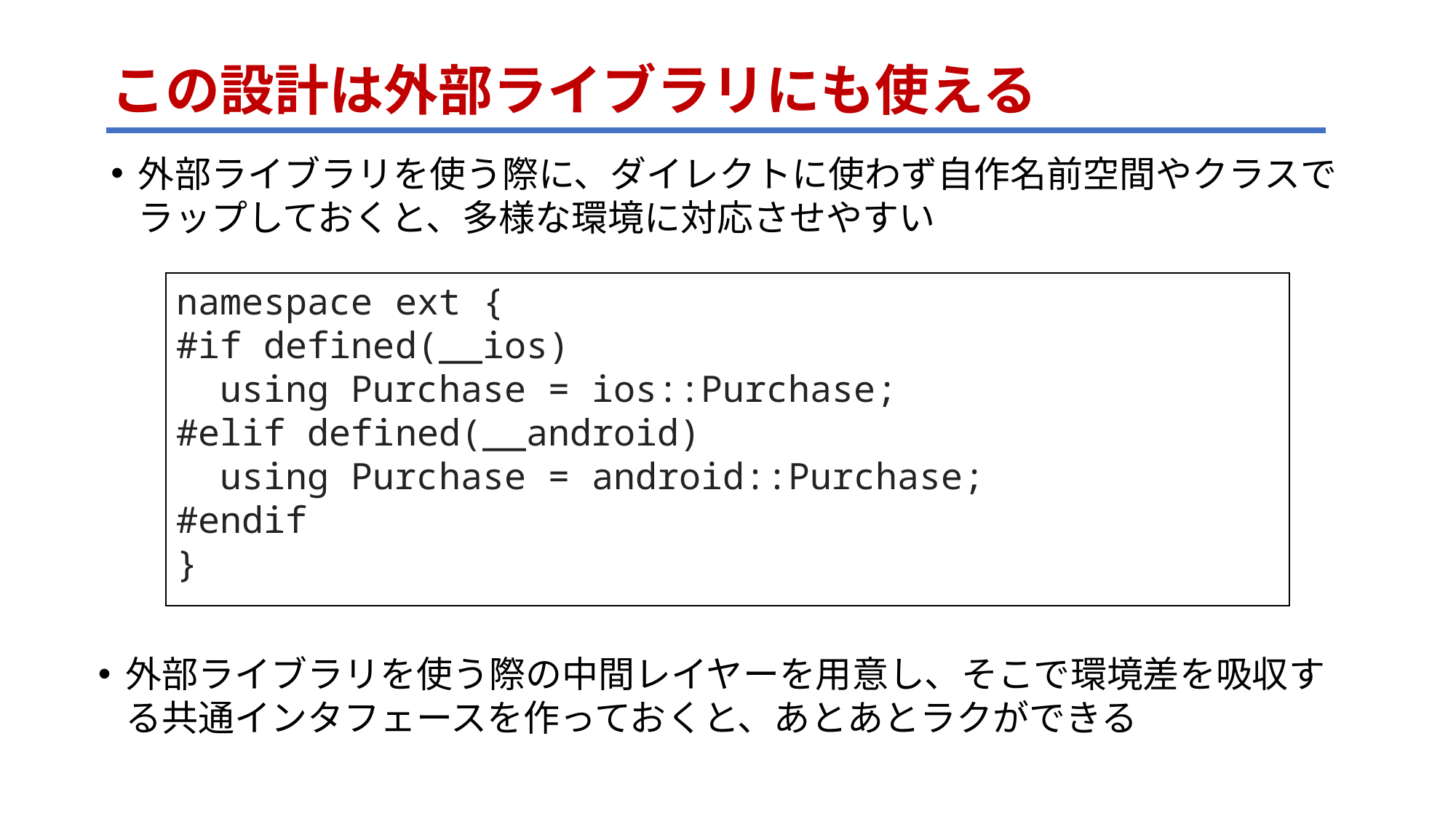

# この設計は外部ライブラリにも使える
外部ライブラリを使う際に、ダイレクトに使わず自作名前空間やクラスでラップしておくと、多様な環境に対応させやすい
namespace ext {
#if defined(__ios)
  using Purchase = ios::Purchase;
#elif defined(__android)
  using Purchase = android::Purchase;
#endif
}
外部ライブラリを使う際の中間レイヤーを用意し、そこで環境差を吸収する共通インタフェースを作っておくと、あとあとラクができる